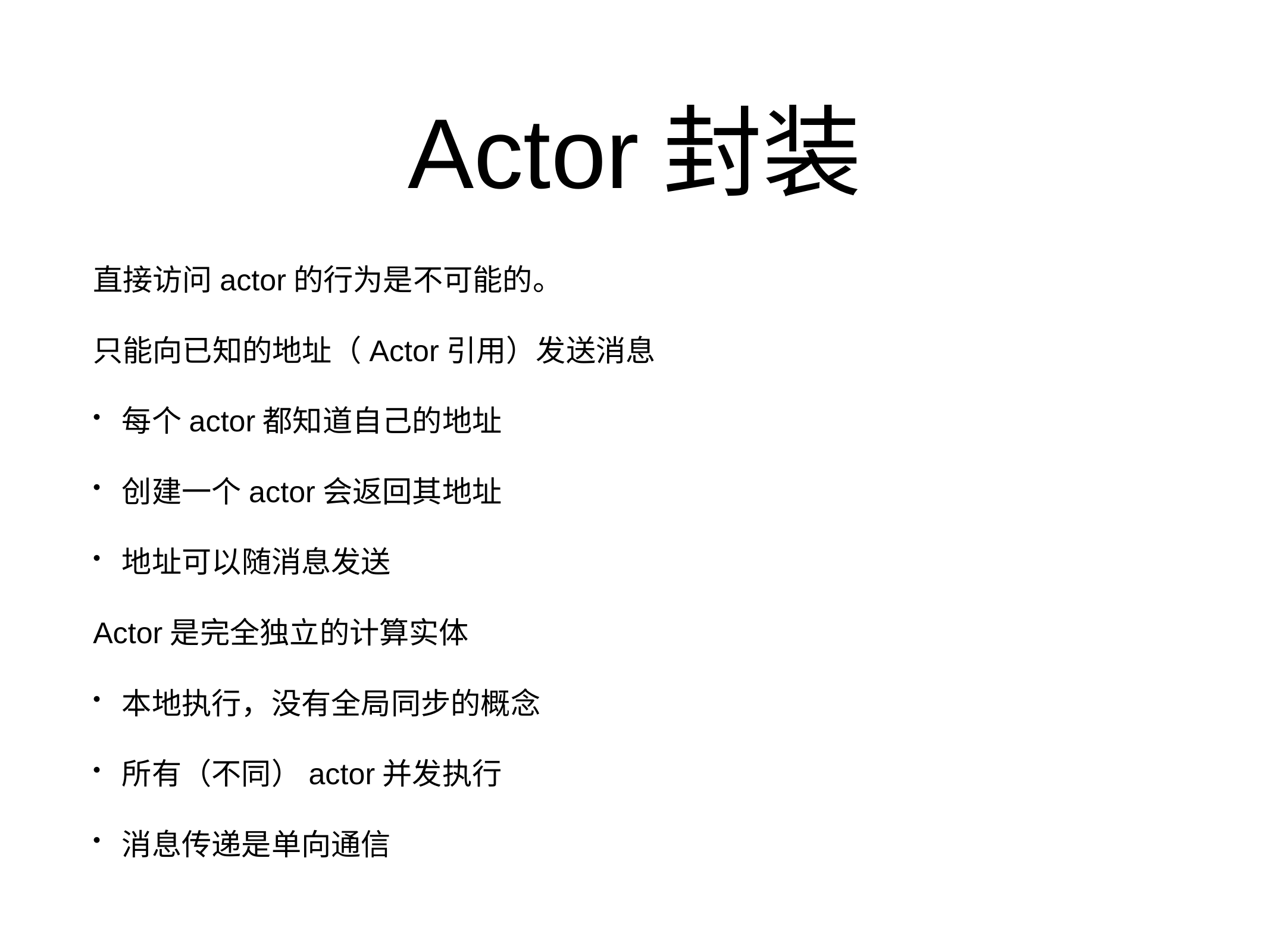

# Actor封装
直接访问actor的行为是不可能的。
只能向已知的地址（Actor引用）发送消息
每个actor都知道自己的地址
创建一个actor会返回其地址
地址可以随消息发送
Actor是完全独立的计算实体
本地执行，没有全局同步的概念
所有（不同）actor并发执行
消息传递是单向通信